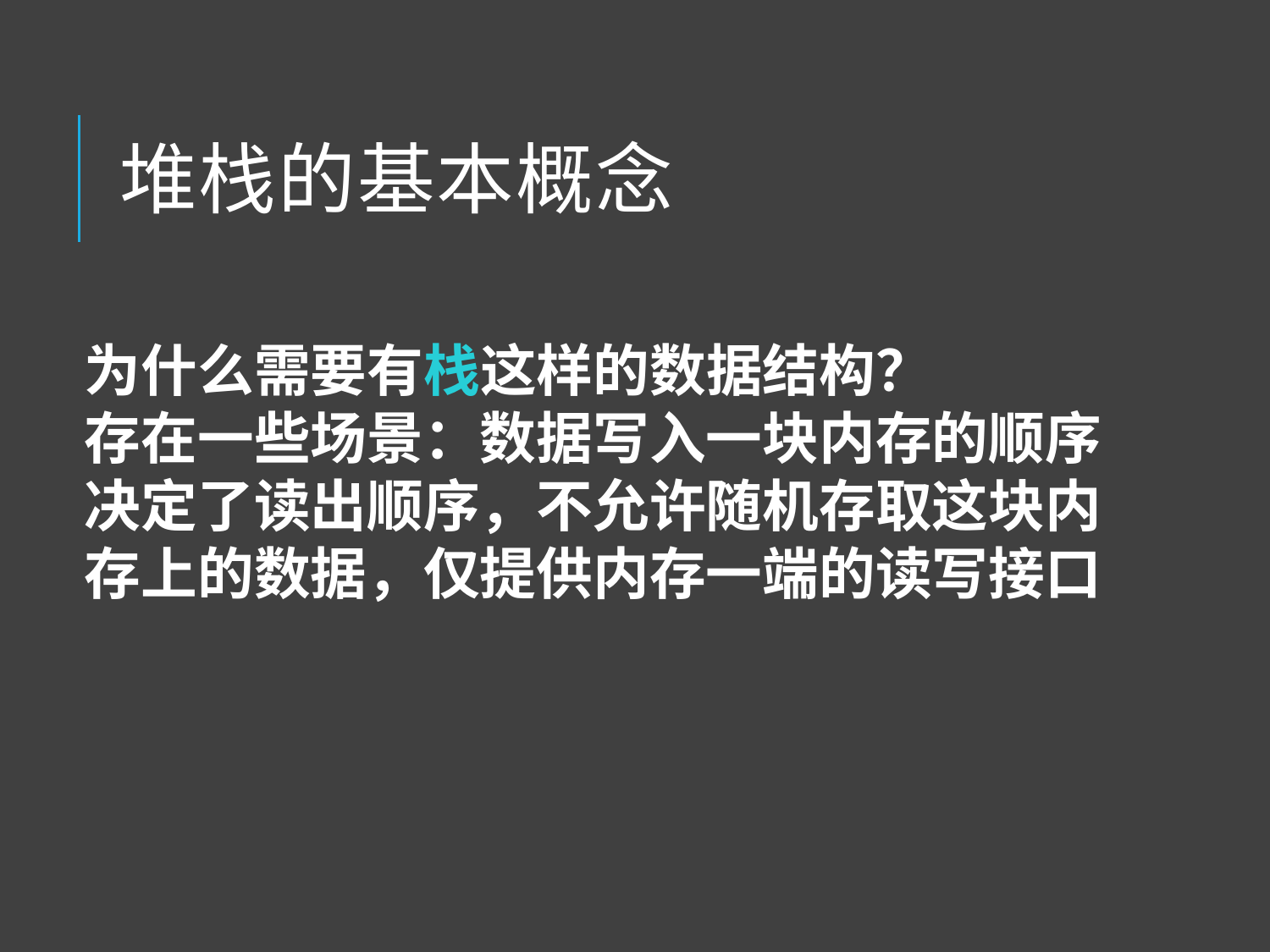

# 堆栈的基本概念
为什么需要有栈这样的数据结构？
存在一些场景：数据写入一块内存的顺序决定了读出顺序，不允许随机存取这块内存上的数据，仅提供内存一端的读写接口